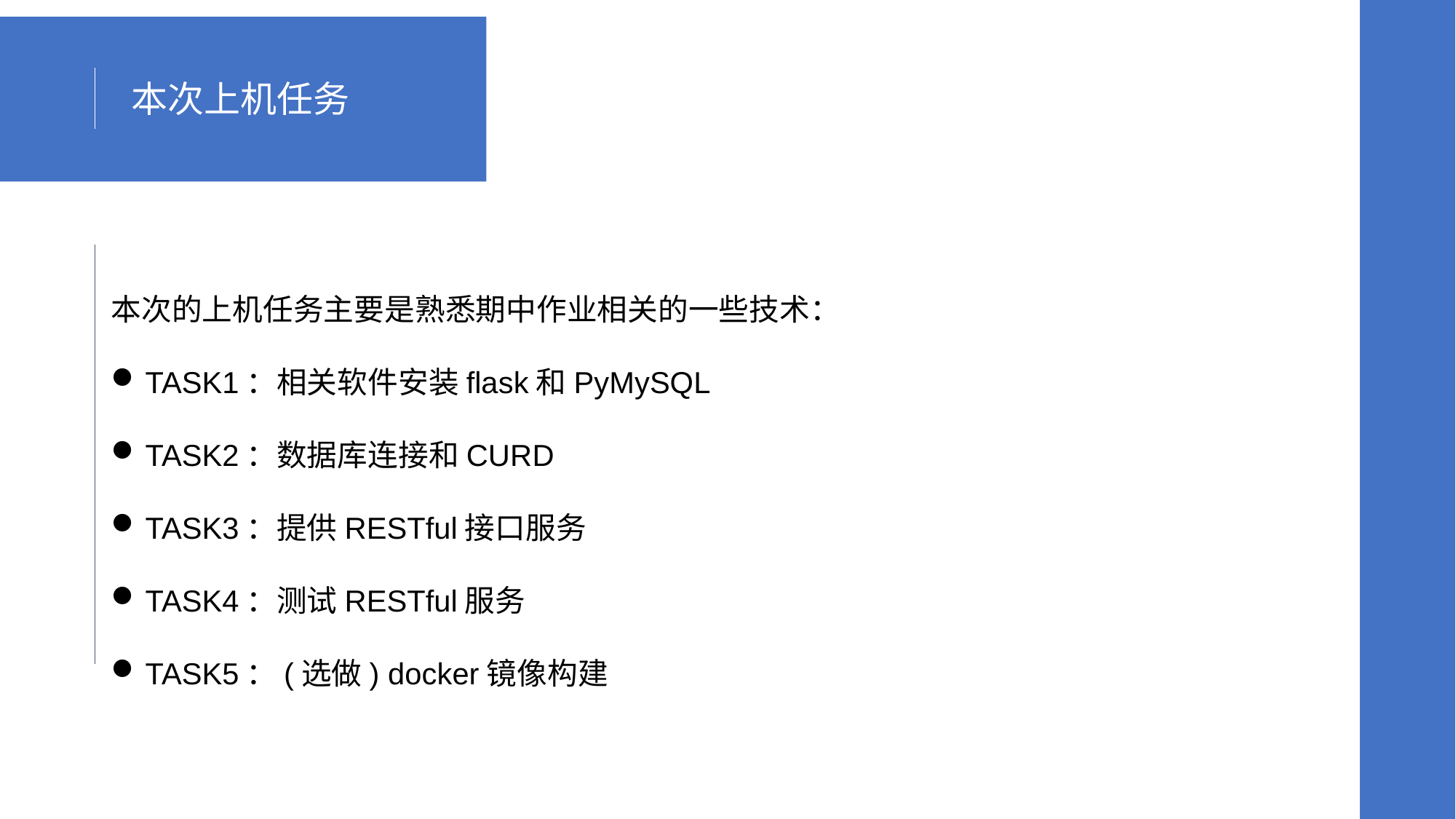

本次上机任务
本次的上机任务主要是熟悉期中作业相关的一些技术：

TASK1：相关软件安装flask和PyMySQL

TASK2：数据库连接和CURD

TASK3：提供RESTful接口服务

TASK4：测试RESTful服务

TASK5：(选做) docker镜像构建